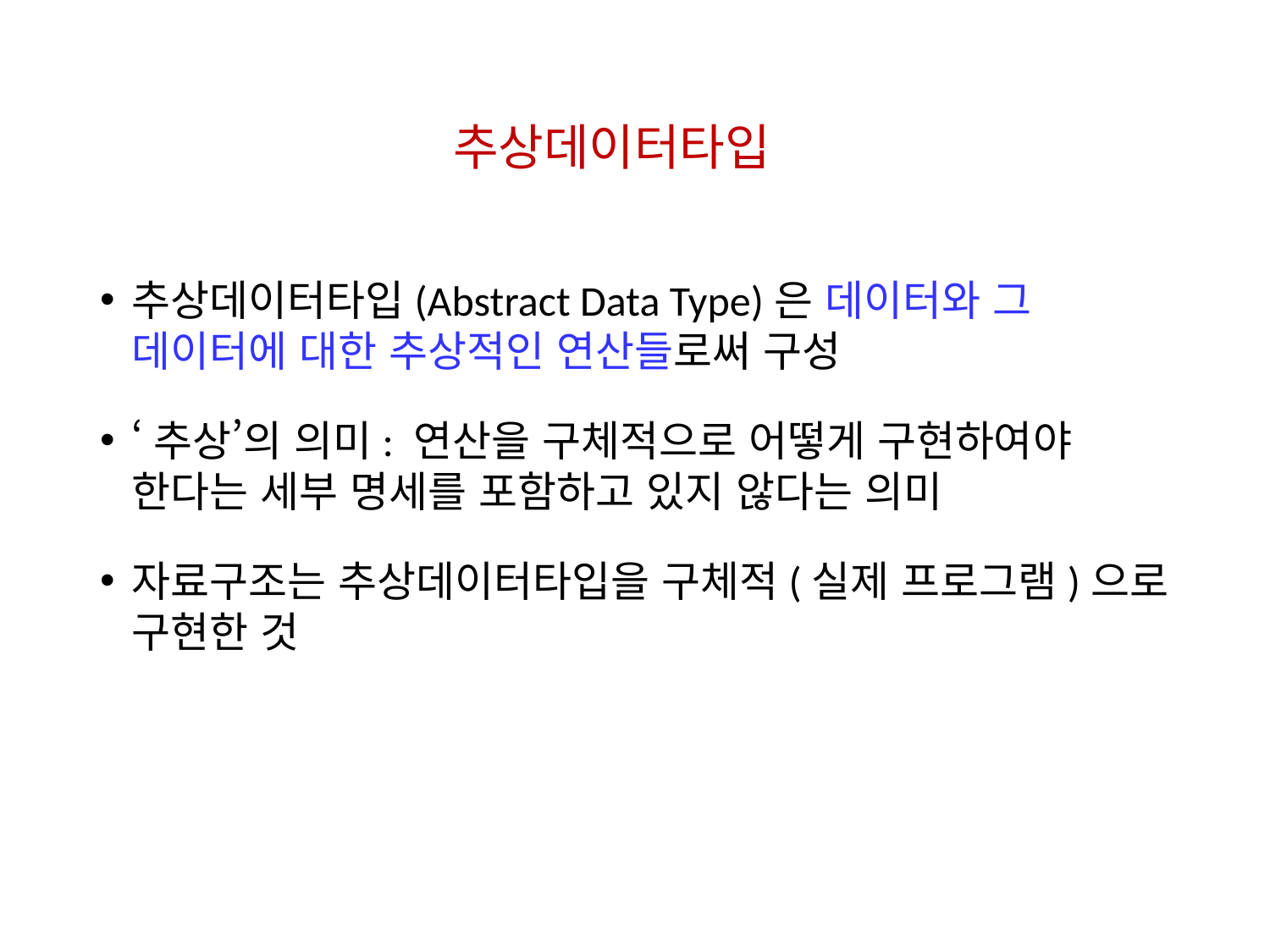

# 추상데이터타입
추상데이터타입(Abstract Data Type)은 데이터와 그 데이터에 대한 추상적인 연산들로써 구성
‘추상’의 의미: 연산을 구체적으로 어떻게 구현하여야 한다는 세부 명세를 포함하고 있지 않다는 의미
자료구조는 추상데이터타입을 구체적(실제 프로그램)으로 구현한 것